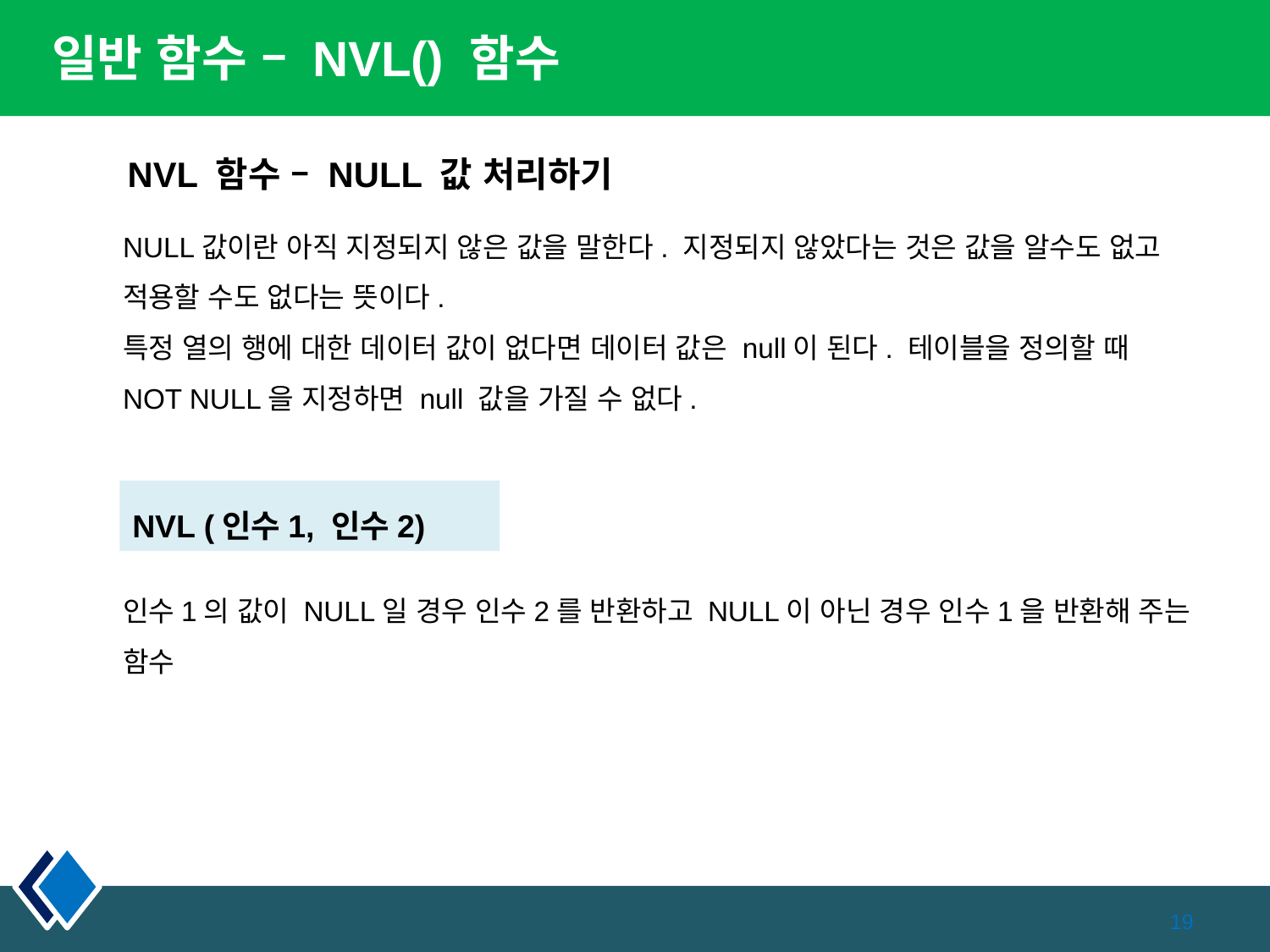

# 일반 함수 – NVL() 함수
NVL 함수 – NULL 값 처리하기
NULL값이란 아직 지정되지 않은 값을 말한다. 지정되지 않았다는 것은 값을 알수도 없고 적용할 수도 없다는 뜻이다.
특정 열의 행에 대한 데이터 값이 없다면 데이터 값은 null이 된다. 테이블을 정의할 때 NOT NULL을 지정하면 null 값을 가질 수 없다.
NVL (인수1, 인수2)
인수1의 값이 NULL일 경우 인수2를 반환하고 NULL이 아닌 경우 인수1을 반환해 주는 함수
19